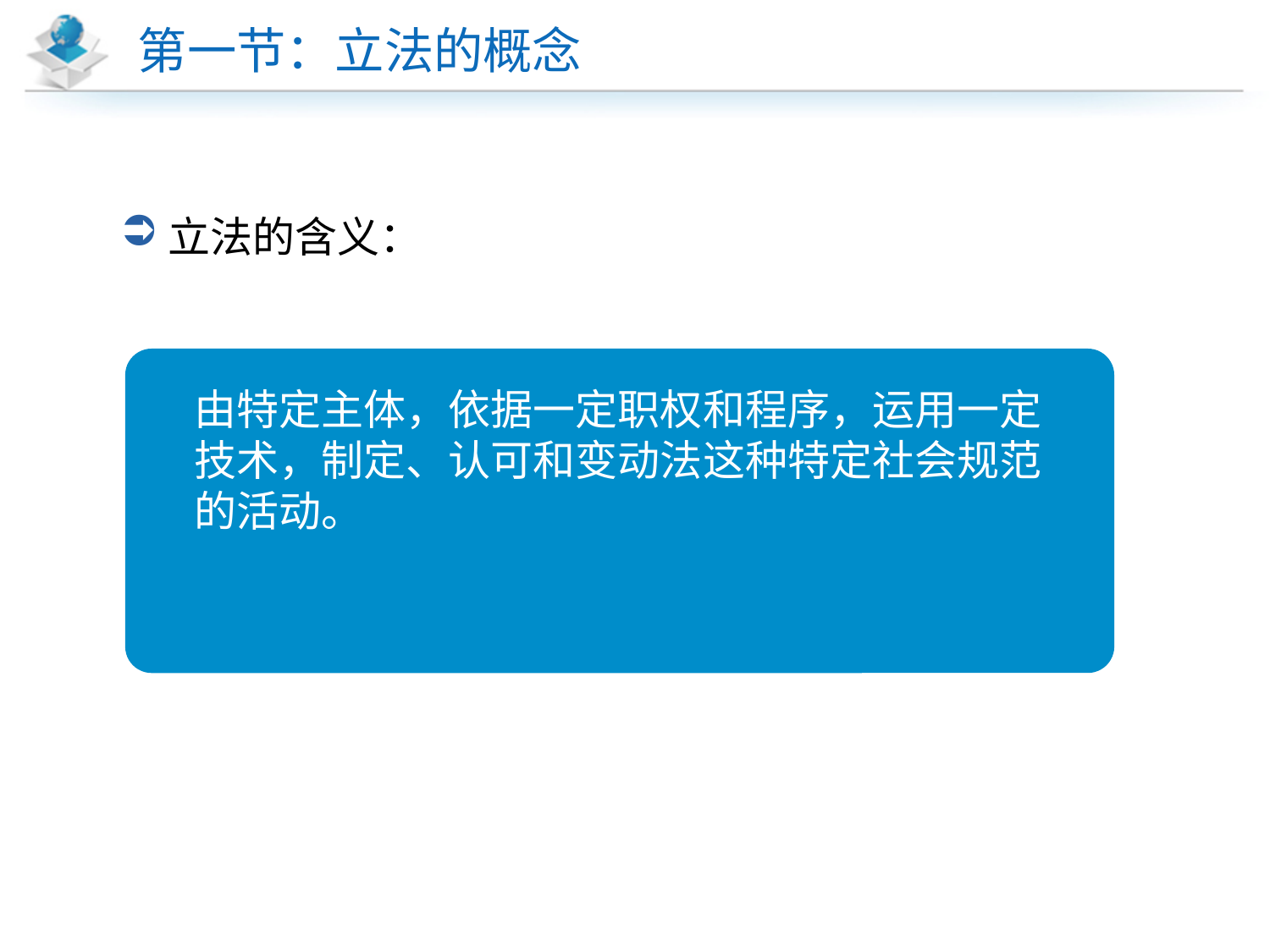

# 第一节：立法的概念
立法的含义：

由特定主体，依据一定职权和程序，运用一定技术，制定、认可和变动法这种特定社会规范的活动。